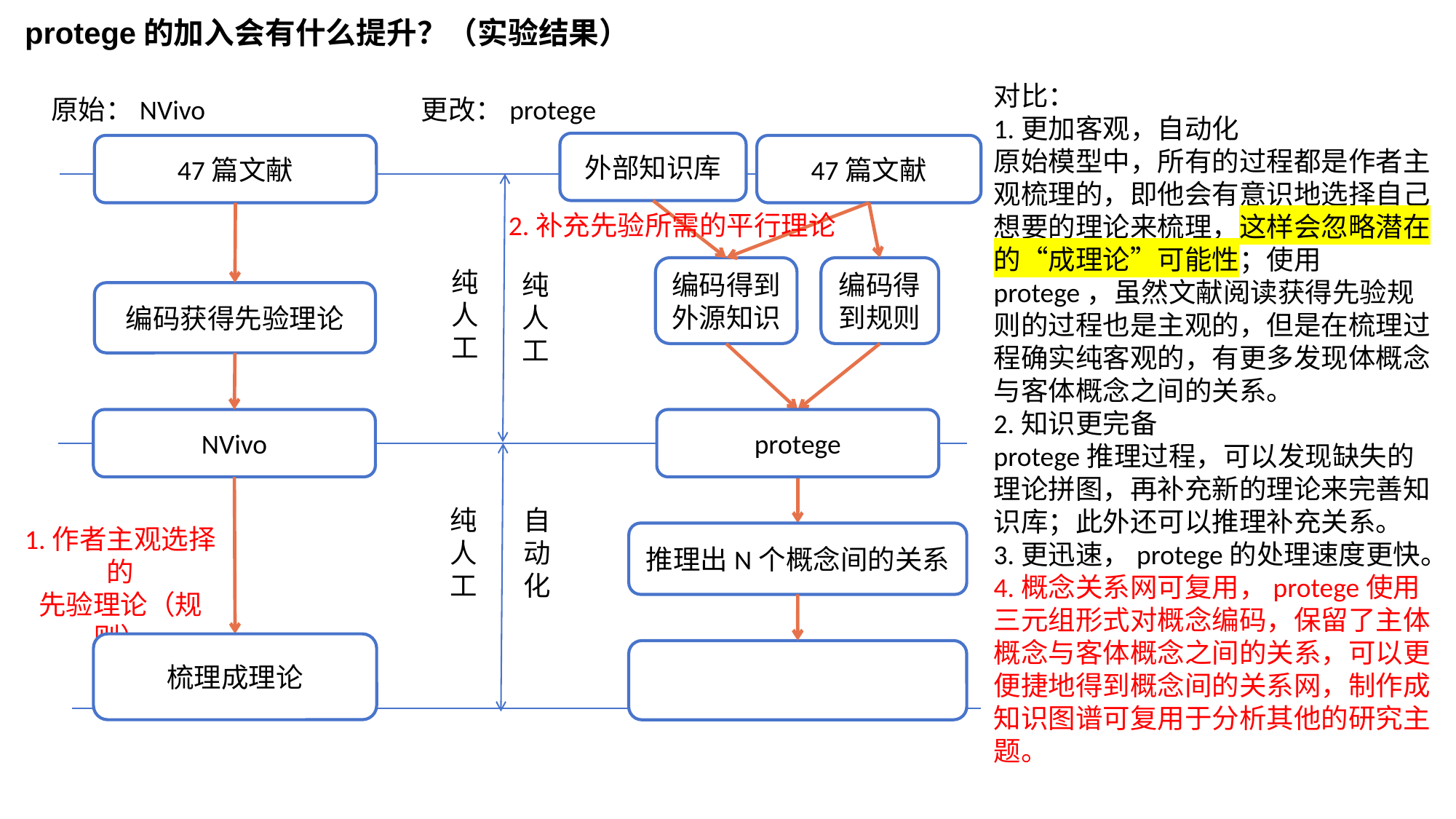

protege的加入会有什么提升？（实验结果）
对比：
1.更加客观，自动化
原始模型中，所有的过程都是作者主观梳理的，即他会有意识地选择自己想要的理论来梳理，这样会忽略潜在的“成理论”可能性；使用protege，虽然文献阅读获得先验规则的过程也是主观的，但是在梳理过程确实纯客观的，有更多发现体概念与客体概念之间的关系。
2.知识更完备
protege推理过程，可以发现缺失的理论拼图，再补充新的理论来完善知识库；此外还可以推理补充关系。
3.更迅速，protege的处理速度更快。
4.概念关系网可复用，protege使用三元组形式对概念编码，保留了主体概念与客体概念之间的关系，可以更便捷地得到概念间的关系网，制作成知识图谱可复用于分析其他的研究主题。
更改：protege
原始：NVivo
外部知识库
47篇文献
47篇文献
2.补充先验所需的平行理论
编码得到外源知识
编码得到规则
纯人工
纯人工
编码获得先验理论
NVivo
protege
纯人工
自
动
化
1.作者主观选择的
先验理论（规则）
推理出N个概念间的关系
梳理成理论